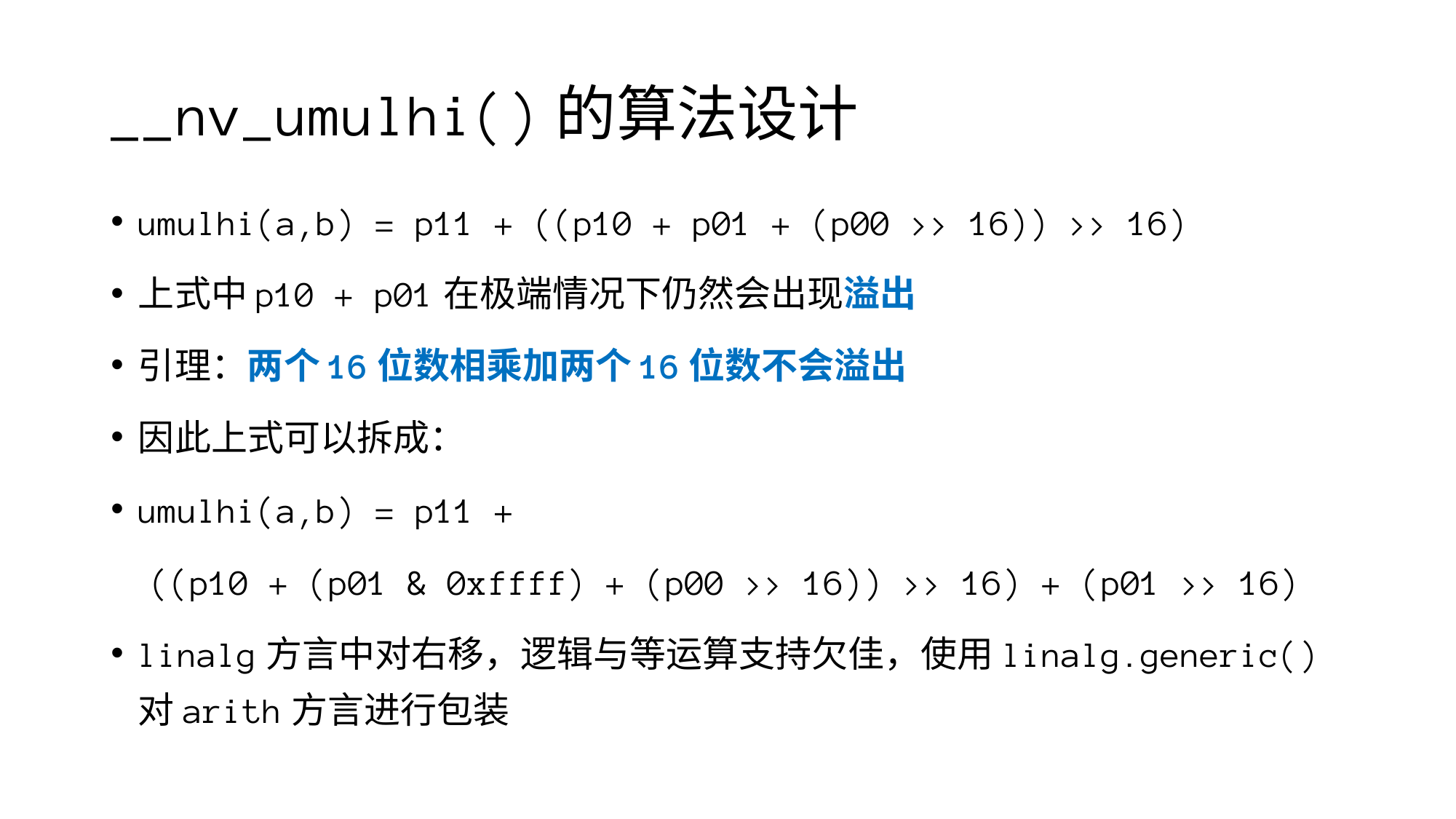

# __nv_umulhi()的算法设计
umulhi(a,b) = p11 + ((p10 + p01 + (p00 >> 16)) >> 16)
上式中p10 + p01在极端情况下仍然会出现溢出
引理：两个16位数相乘加两个16位数不会溢出
因此上式可以拆成：
umulhi(a,b) = p11 +
  ((p10 + (p01 & 0xffff) + (p00 >> 16)) >> 16) + (p01 >> 16)
linalg方言中对右移，逻辑与等运算支持欠佳，使用linalg.generic()对arith方言进行包装